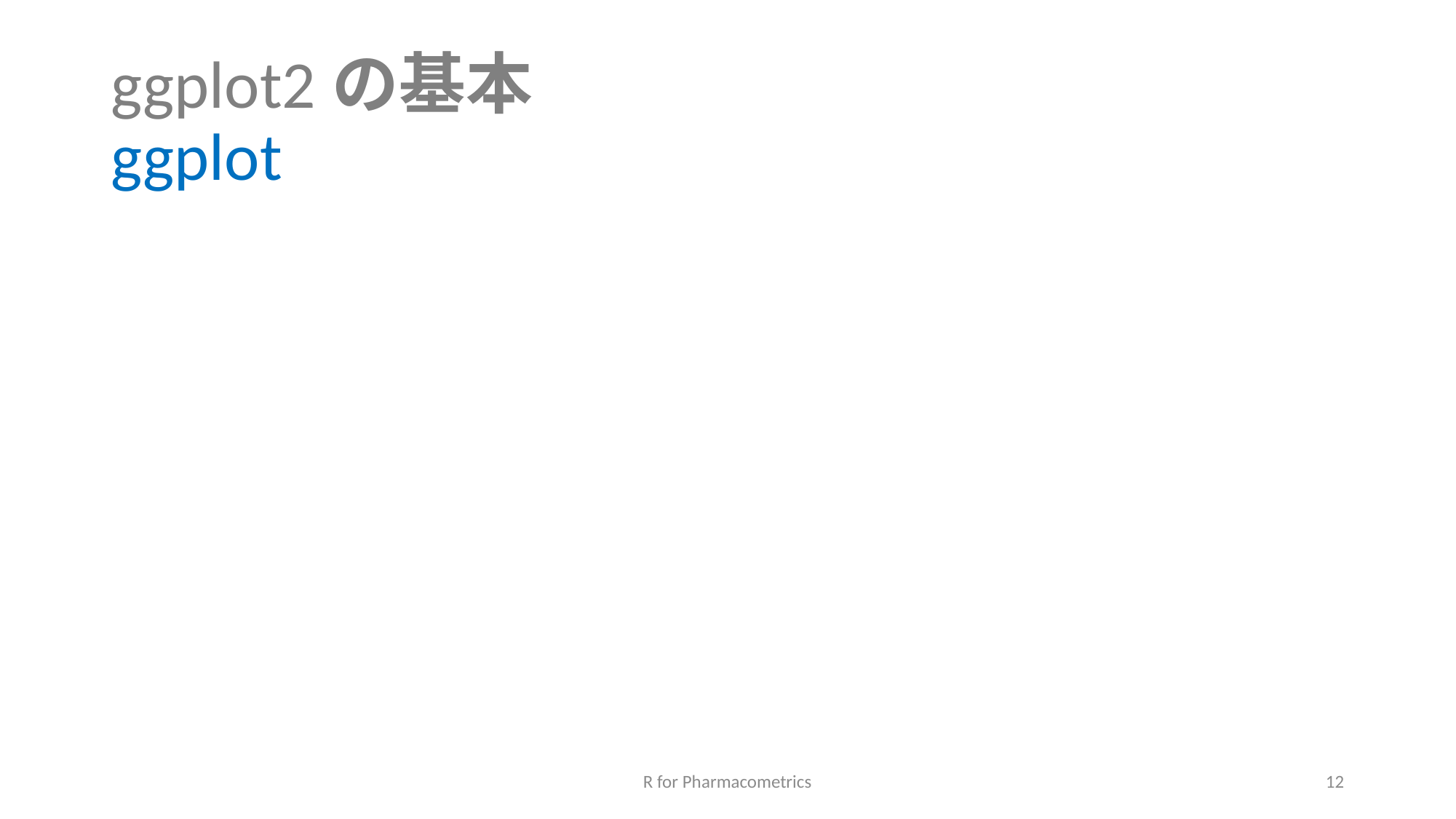

# ggplot2の基本 ggplot

R for Pharmacometrics
12